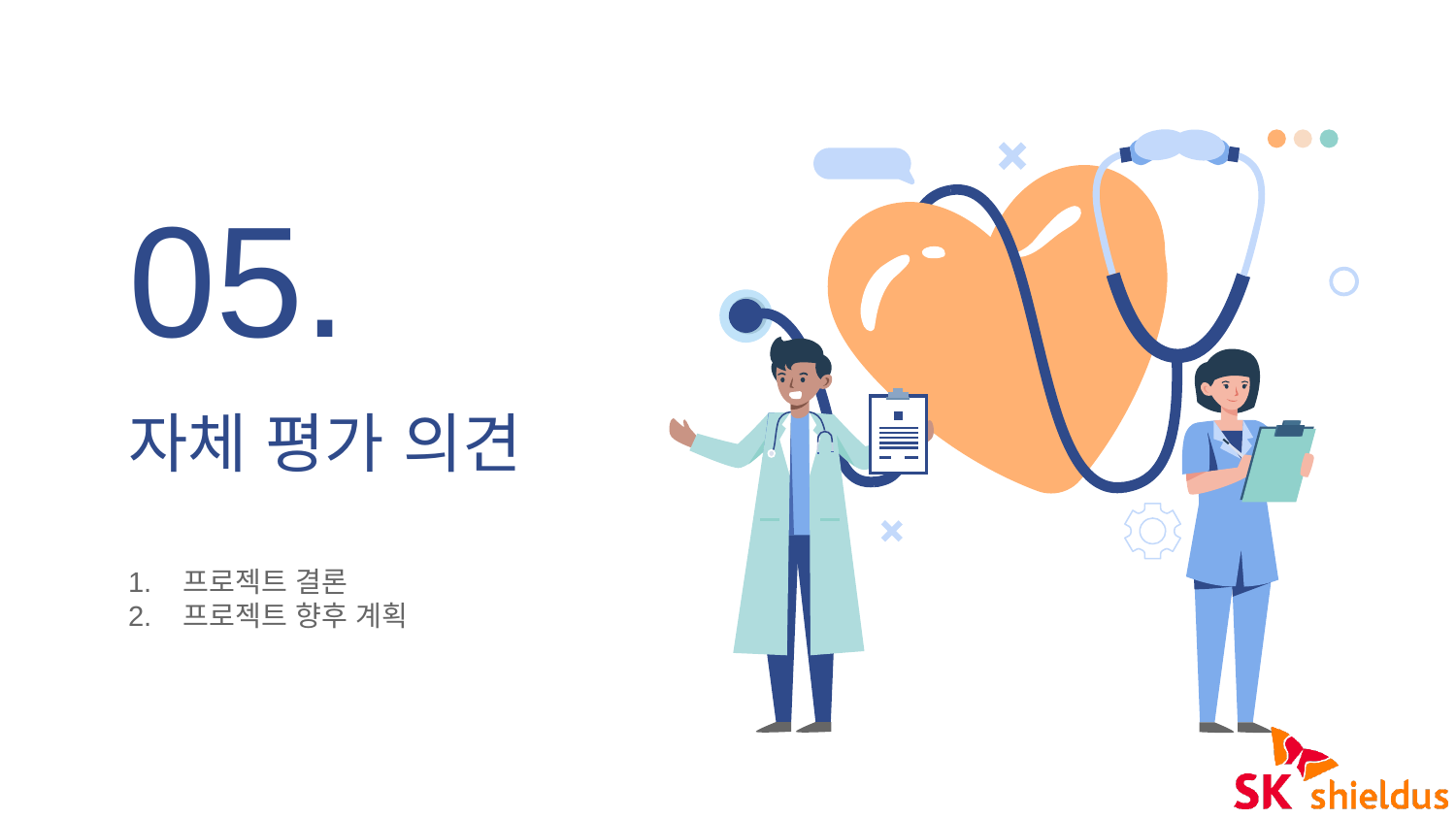

05.
# 자체 평가 의견
프로젝트 결론
프로젝트 향후 계획